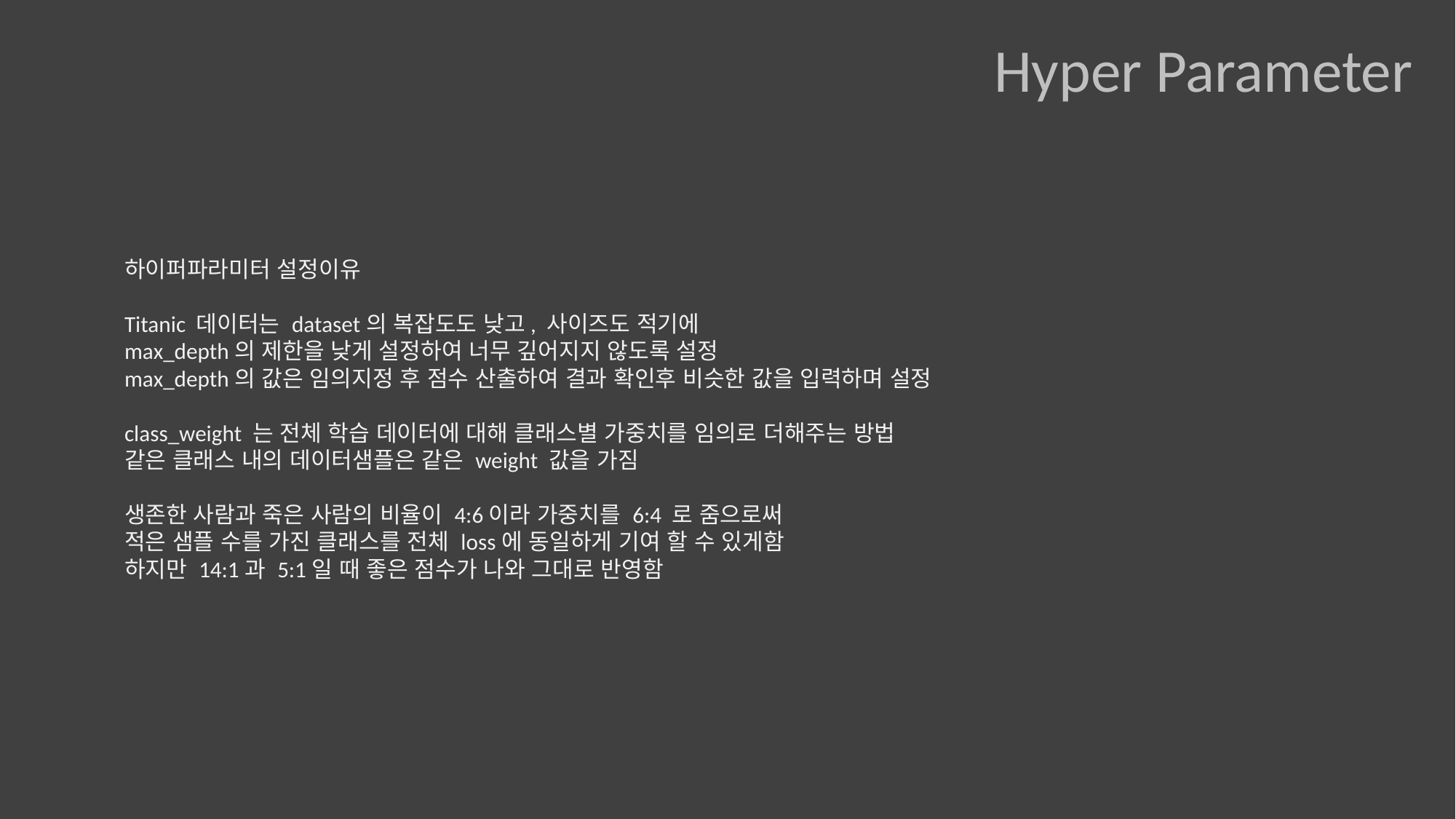

Hyper Parameter
하이퍼파라미터 설정이유

Titanic 데이터는 dataset의 복잡도도 낮고, 사이즈도 적기에
max_depth의 제한을 낮게 설정하여 너무 깊어지지 않도록 설정
max_depth의 값은 임의지정 후 점수 산출하여 결과 확인후 비슷한 값을 입력하며 설정

class_weight 는 전체 학습 데이터에 대해 클래스별 가중치를 임의로 더해주는 방법
같은 클래스 내의 데이터샘플은 같은 weight 값을 가짐

생존한 사람과 죽은 사람의 비율이 4:6이라 가중치를 6:4 로 줌으로써
적은 샘플 수를 가진 클래스를 전체 loss에 동일하게 기여 할 수 있게함
하지만 14:1과 5:1일 때 좋은 점수가 나와 그대로 반영함